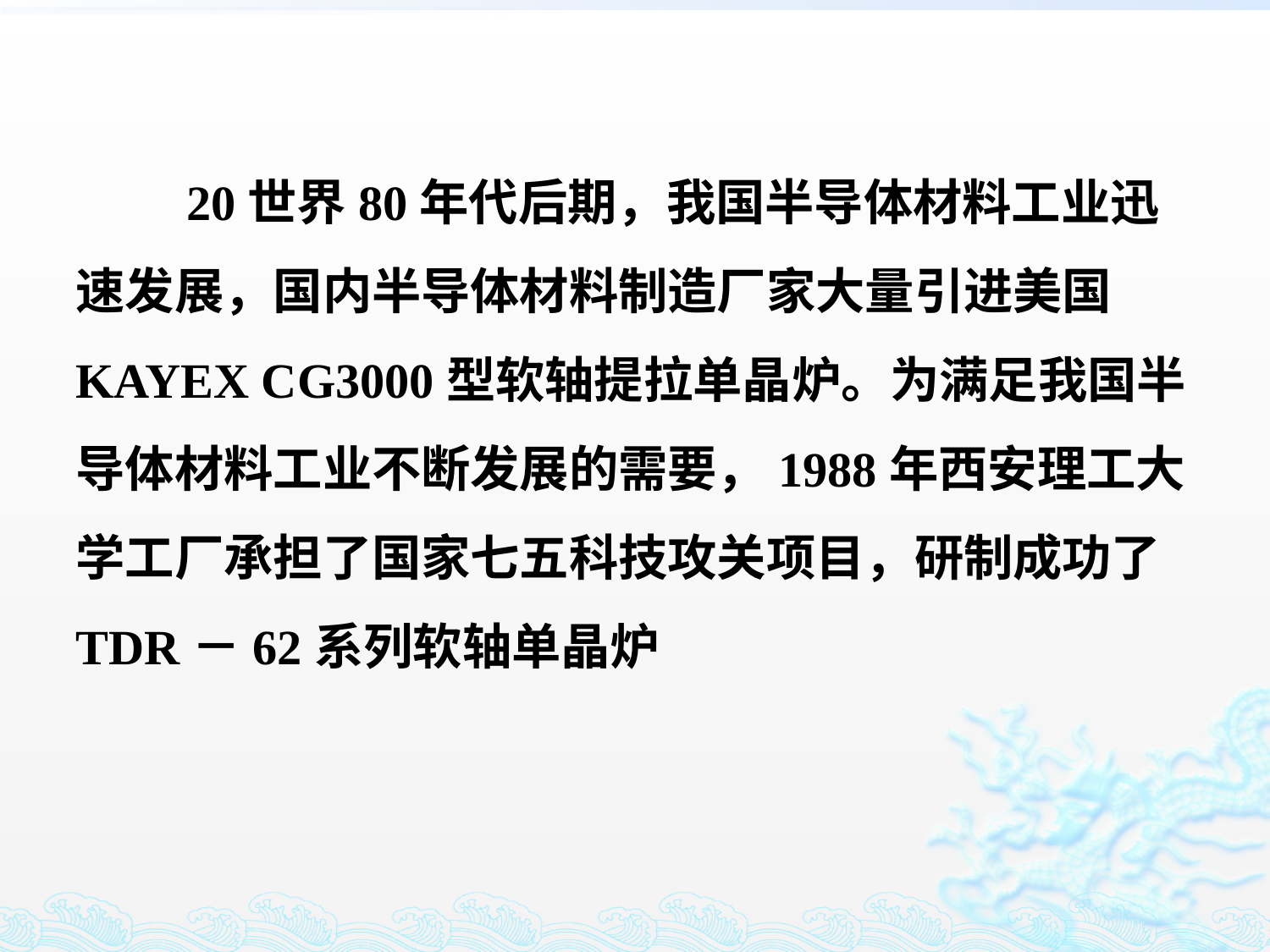

20世界80年代后期，我国半导体材料工业迅速发展，国内半导体材料制造厂家大量引进美国KAYEX CG3000型软轴提拉单晶炉。为满足我国半导体材料工业不断发展的需要，1988年西安理工大学工厂承担了国家七五科技攻关项目，研制成功了TDR－62系列软轴单晶炉